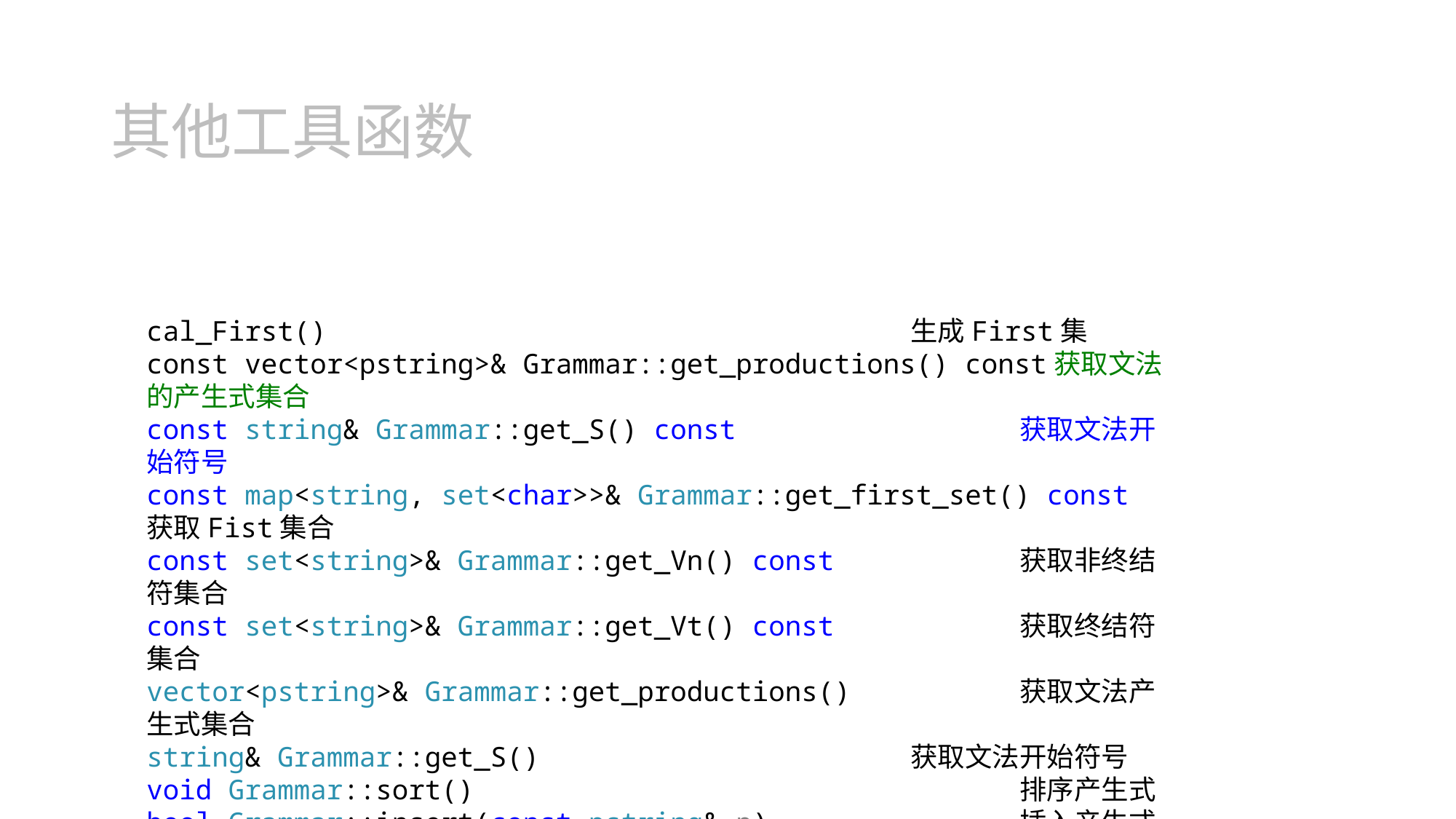

# 其他工具函数
cal_First()						生成First集
const vector<pstring>& Grammar::get_productions() const获取文法的产生式集合
const string& Grammar::get_S() const			获取文法开始符号
const map<string, set<char>>& Grammar::get_first_set() const 获取Fist集合
const set<string>& Grammar::get_Vn() const		获取非终结符集合
const set<string>& Grammar::get_Vt() const		获取终结符集合
vector<pstring>& Grammar::get_productions()		获取文法产生式集合
string& Grammar::get_S()				获取文法开始符号
void Grammar::sort()					排序产生式
bool Grammar::insert(const pstring& p)			插入产生式
bool Grammar::duplicate(const pstring& p)		判断产生式是否重复